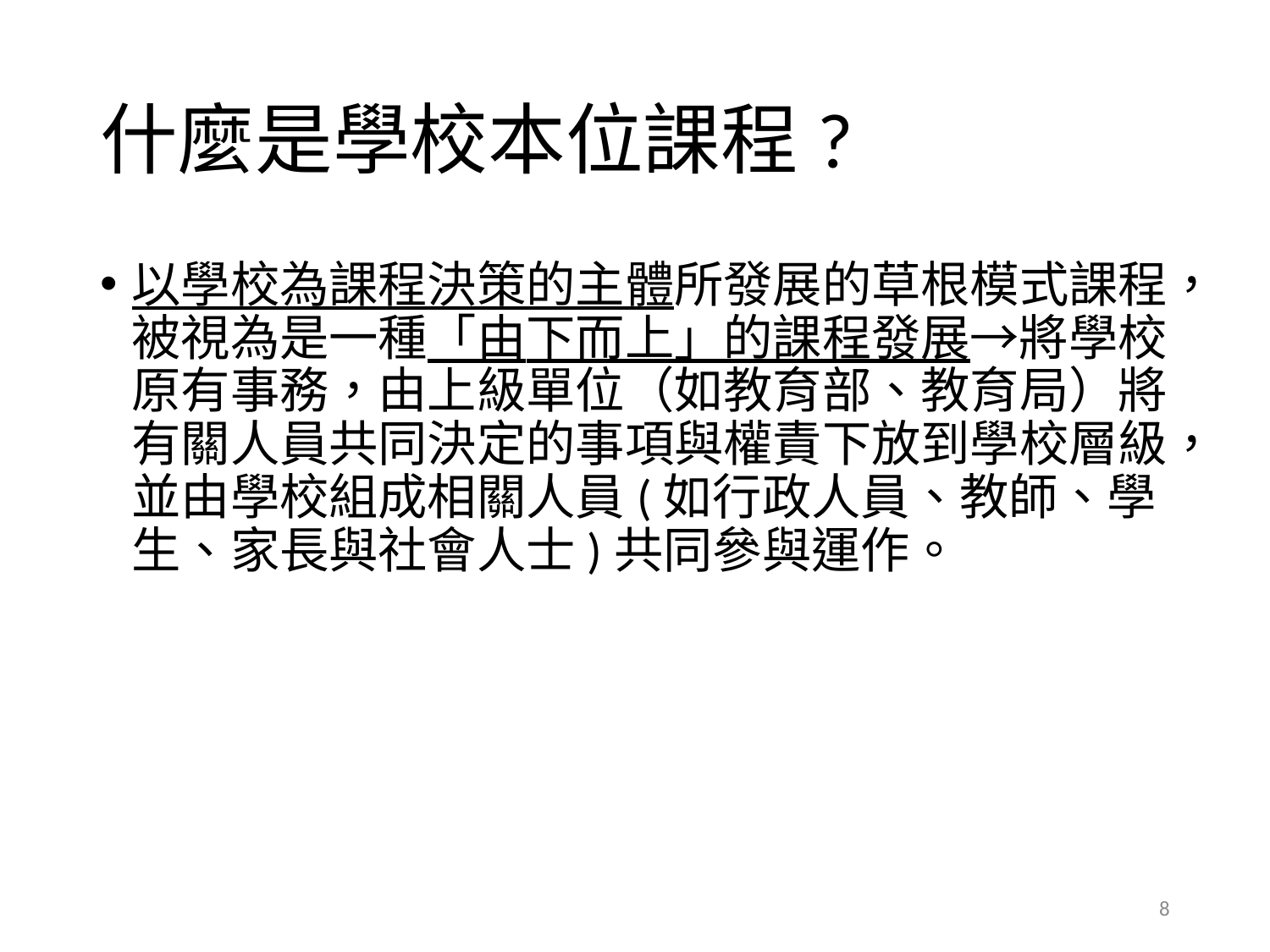

# 什麼是學校本位課程?
以學校為課程決策的主體所發展的草根模式課程，被視為是一種「由下而上」的課程發展→將學校原有事務，由上級單位（如教育部、教育局）將有關人員共同決定的事項與權責下放到學校層級，並由學校組成相關人員(如行政人員、教師、學生、家長與社會人士)共同參與運作。

8